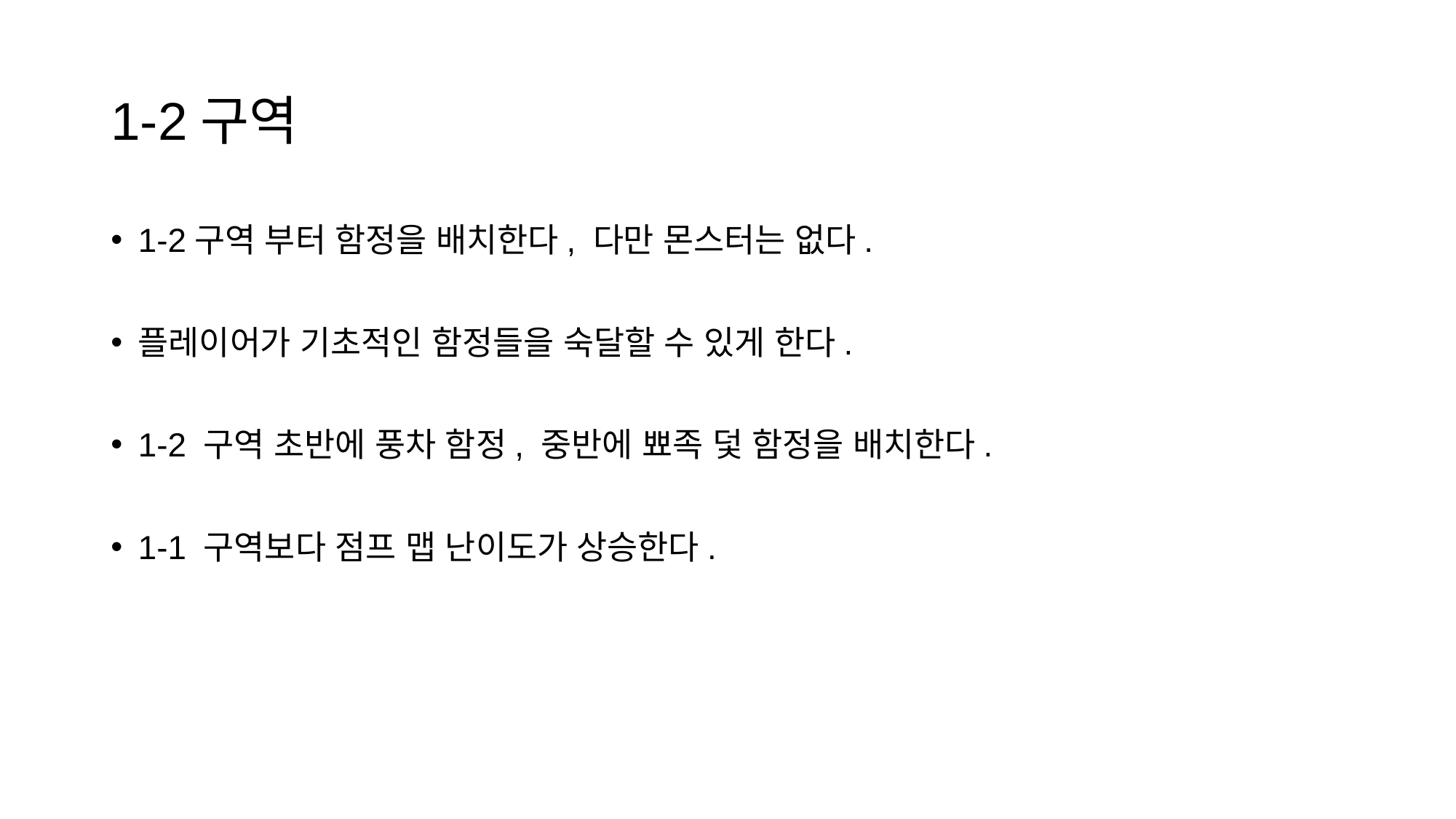

# 1-2구역
1-2구역 부터 함정을 배치한다, 다만 몬스터는 없다.

플레이어가 기초적인 함정들을 숙달할 수 있게 한다.

1-2 구역 초반에 풍차 함정, 중반에 뾰족 덫 함정을 배치한다.

1-1 구역보다 점프 맵 난이도가 상승한다.